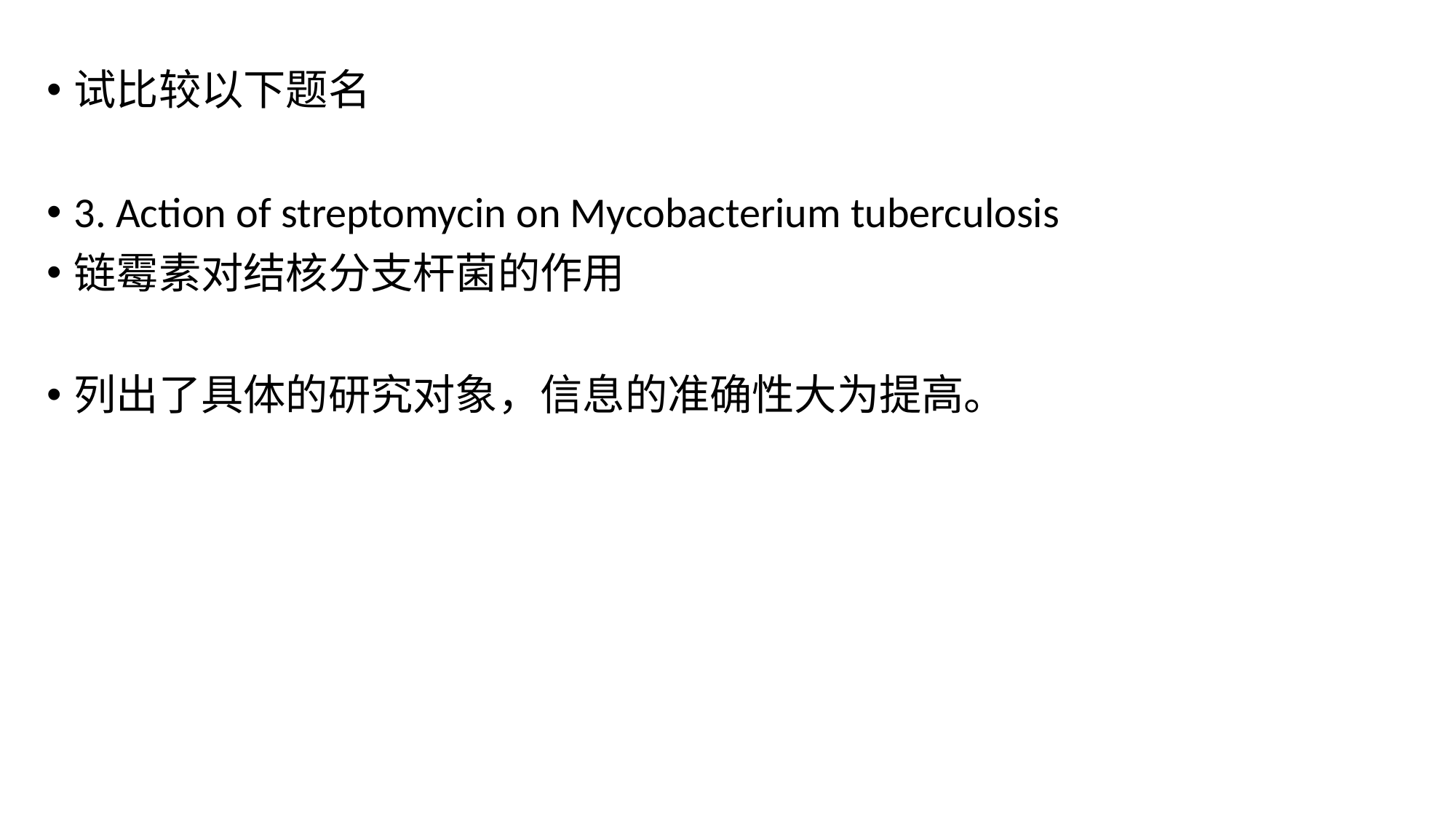

试比较以下题名

3. Action of streptomycin on Mycobacterium tuberculosis
链霉素对结核分支杆菌的作用

列出了具体的研究对象，信息的准确性大为提高。